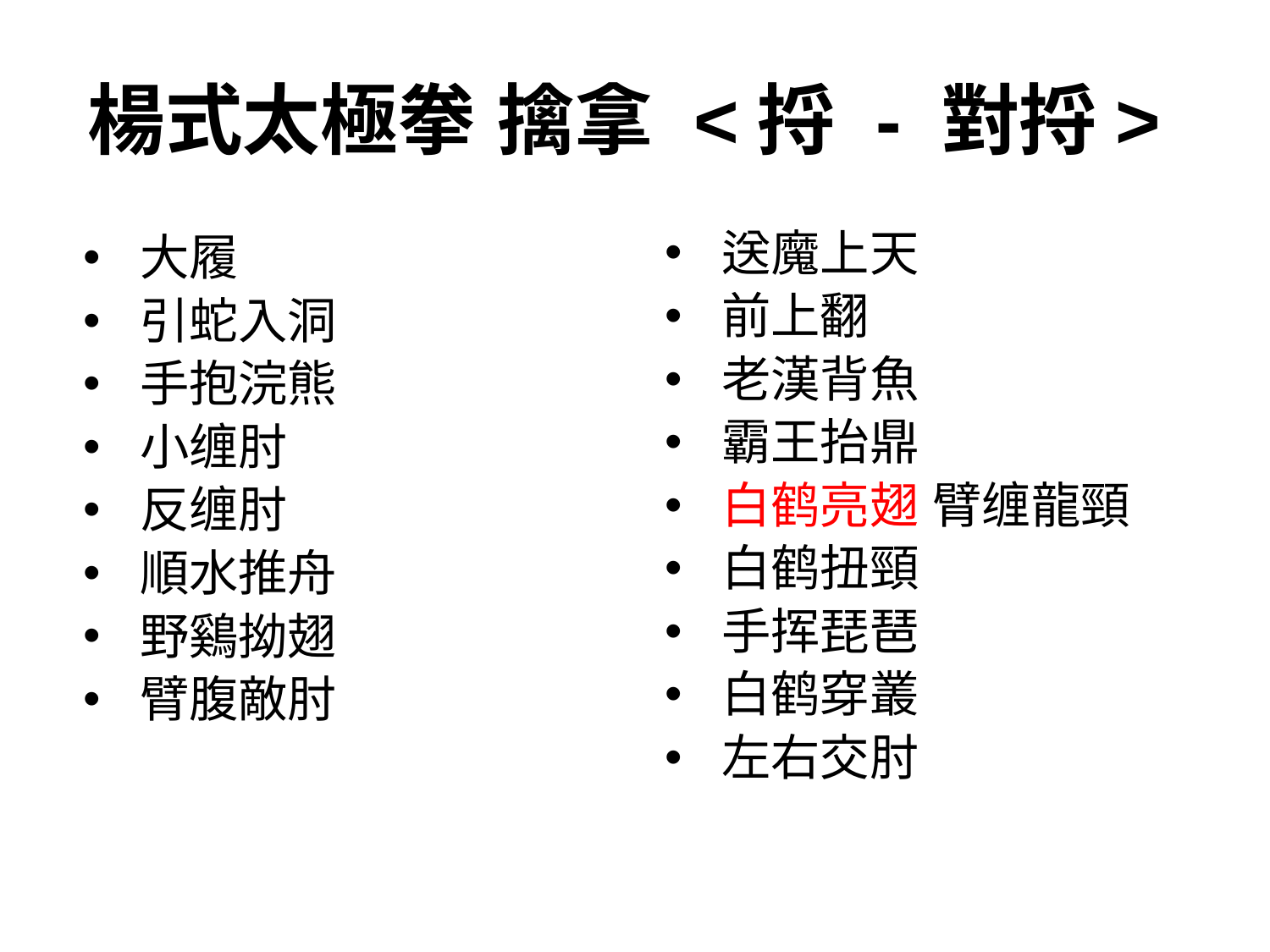

# 楊式太極拳 擒拿 <捋 - 對捋>
送魔上天
前上翻
老漢背魚
霸王抬鼎
白鹤亮翅 臂缠龍頸
白鹤扭頸
手挥琵琶
白鹤穿叢
左右交肘

大履
引蛇入洞
手抱浣熊
小缠肘
反缠肘
順水推舟
野鷄拗翅
臂腹敵肘